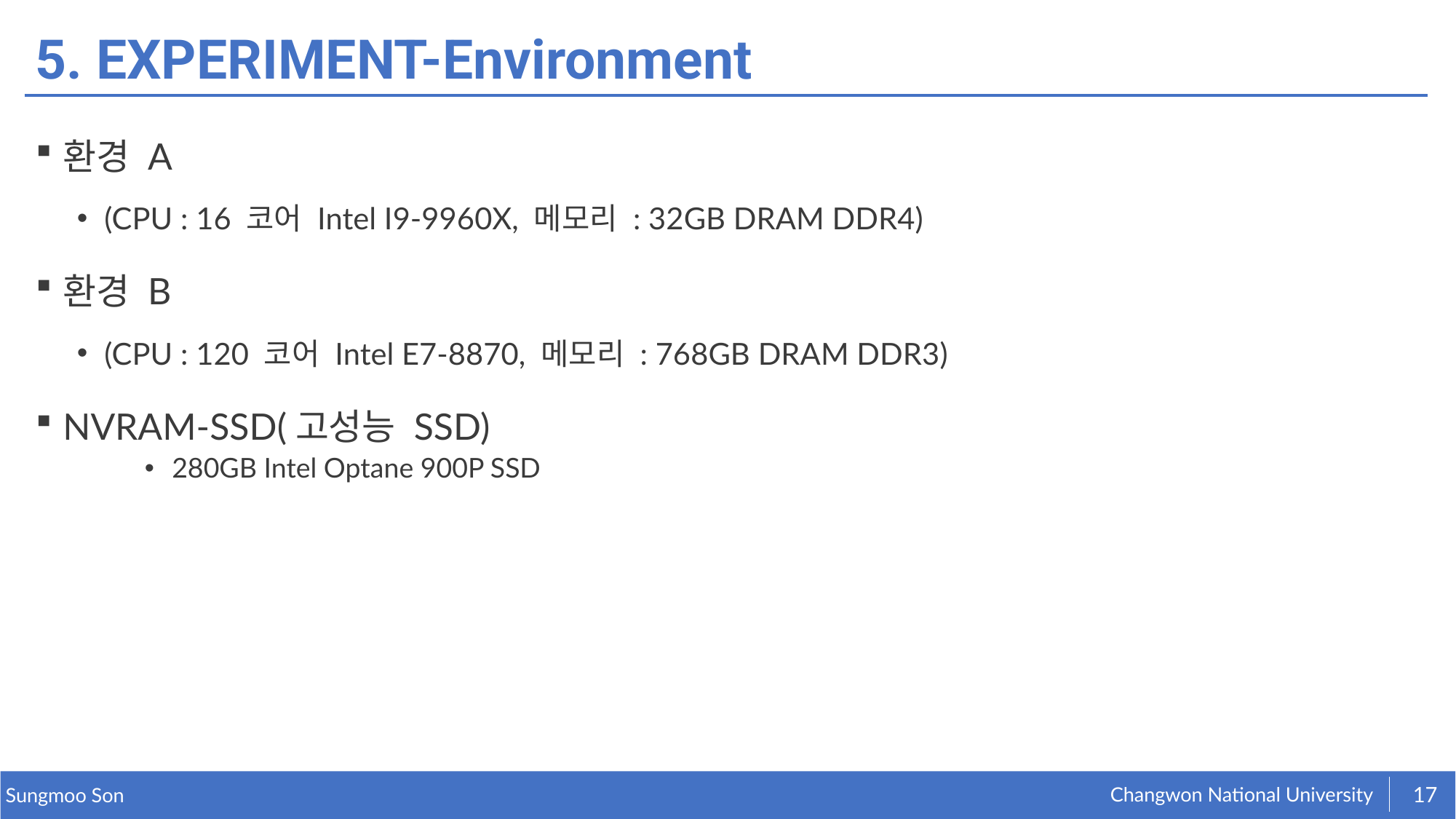

# 5. EXPERIMENT-Environment
환경 A
(CPU : 16 코어 Intel I9-9960X, 메모리 : 32GB DRAM DDR4)
환경 B
(CPU : 120 코어 Intel E7-8870, 메모리 : 768GB DRAM DDR3)
NVRAM-SSD(고성능 SSD)
280GB Intel Optane 900P SSD
17